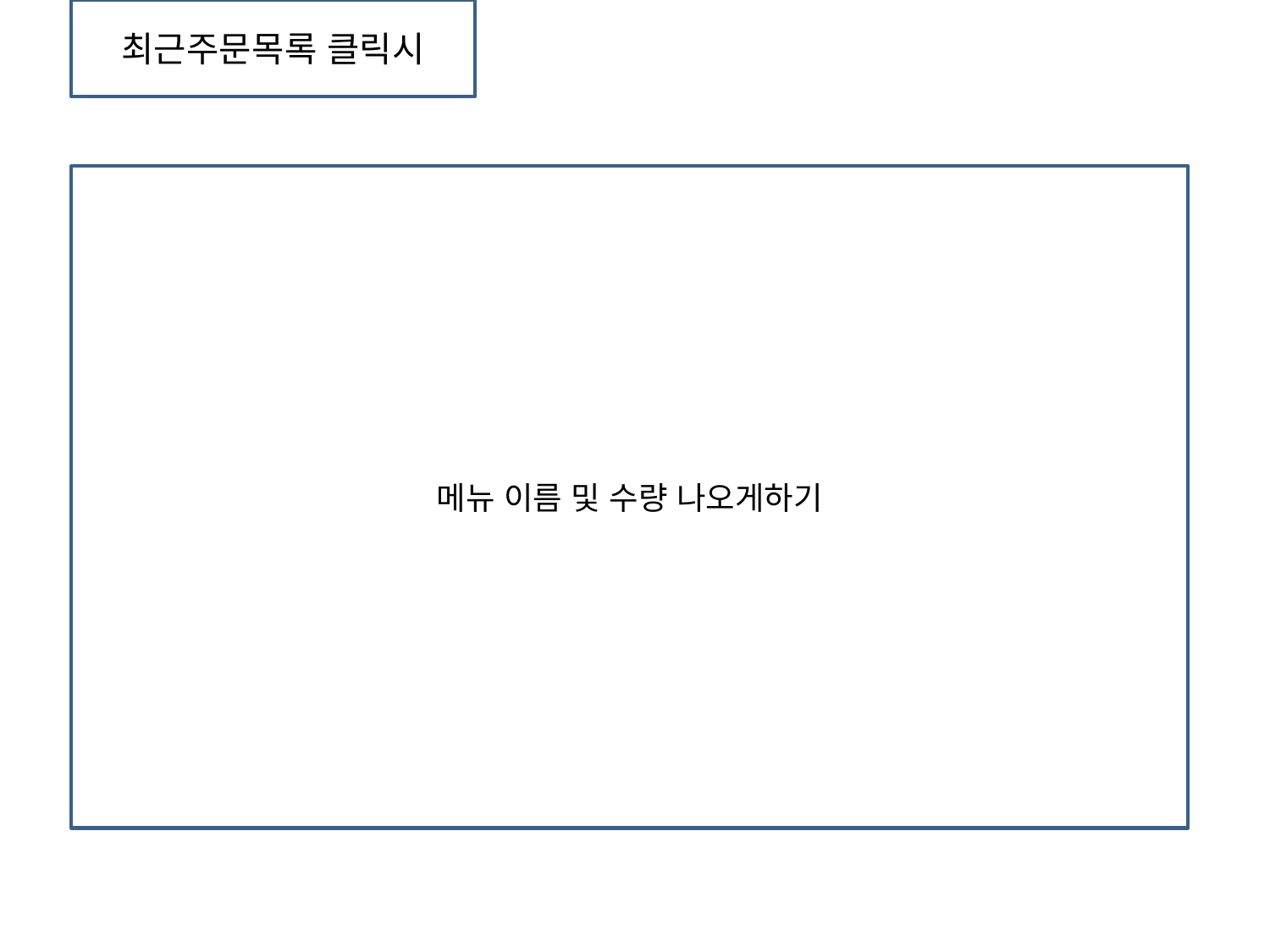

최근주문목록 클릭시
메뉴 이름 및 수량 나오게하기